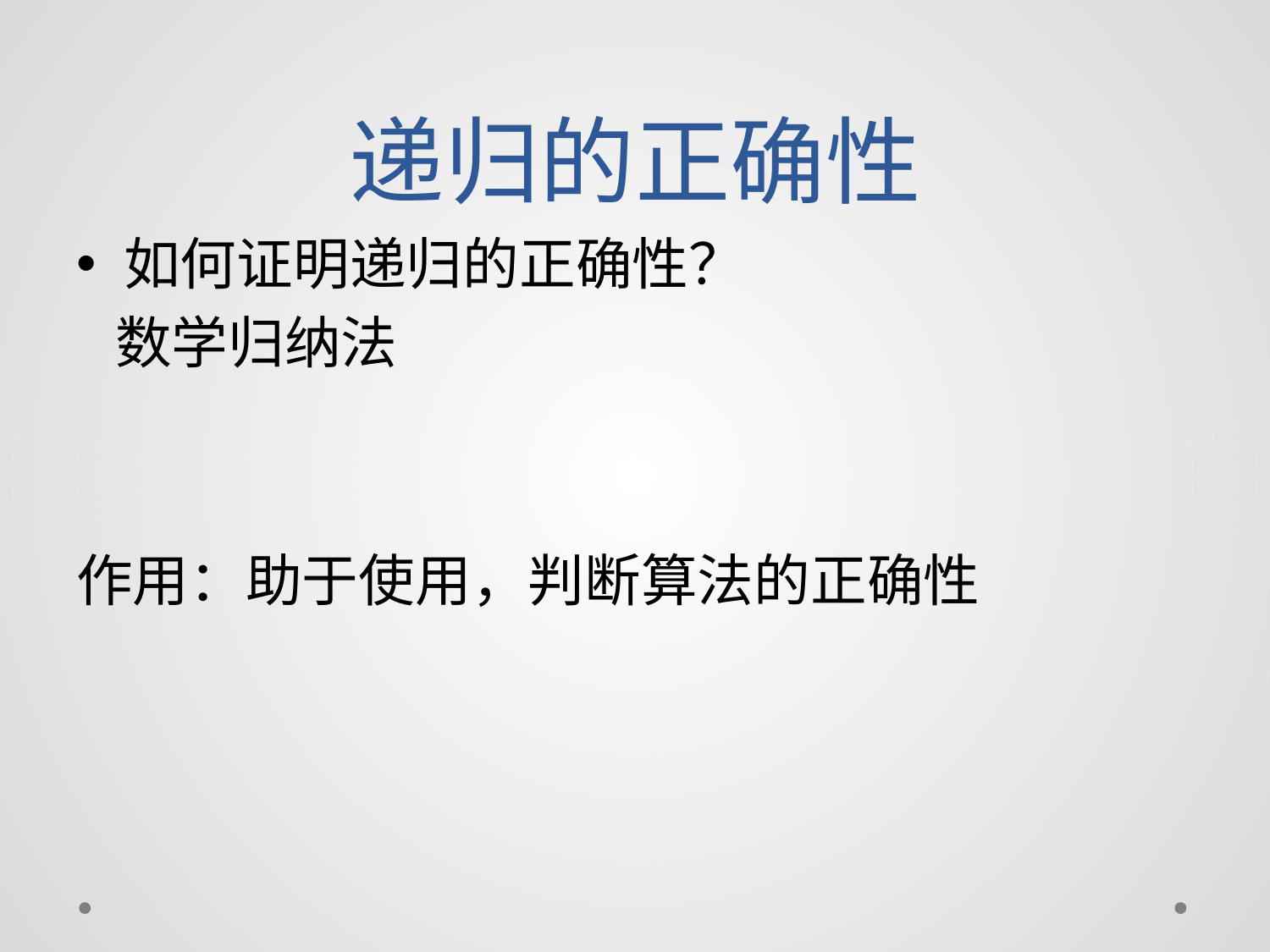

# 递归的正确性
如何证明递归的正确性？
  数学归纳法

作用：助于使用，判断算法的正确性